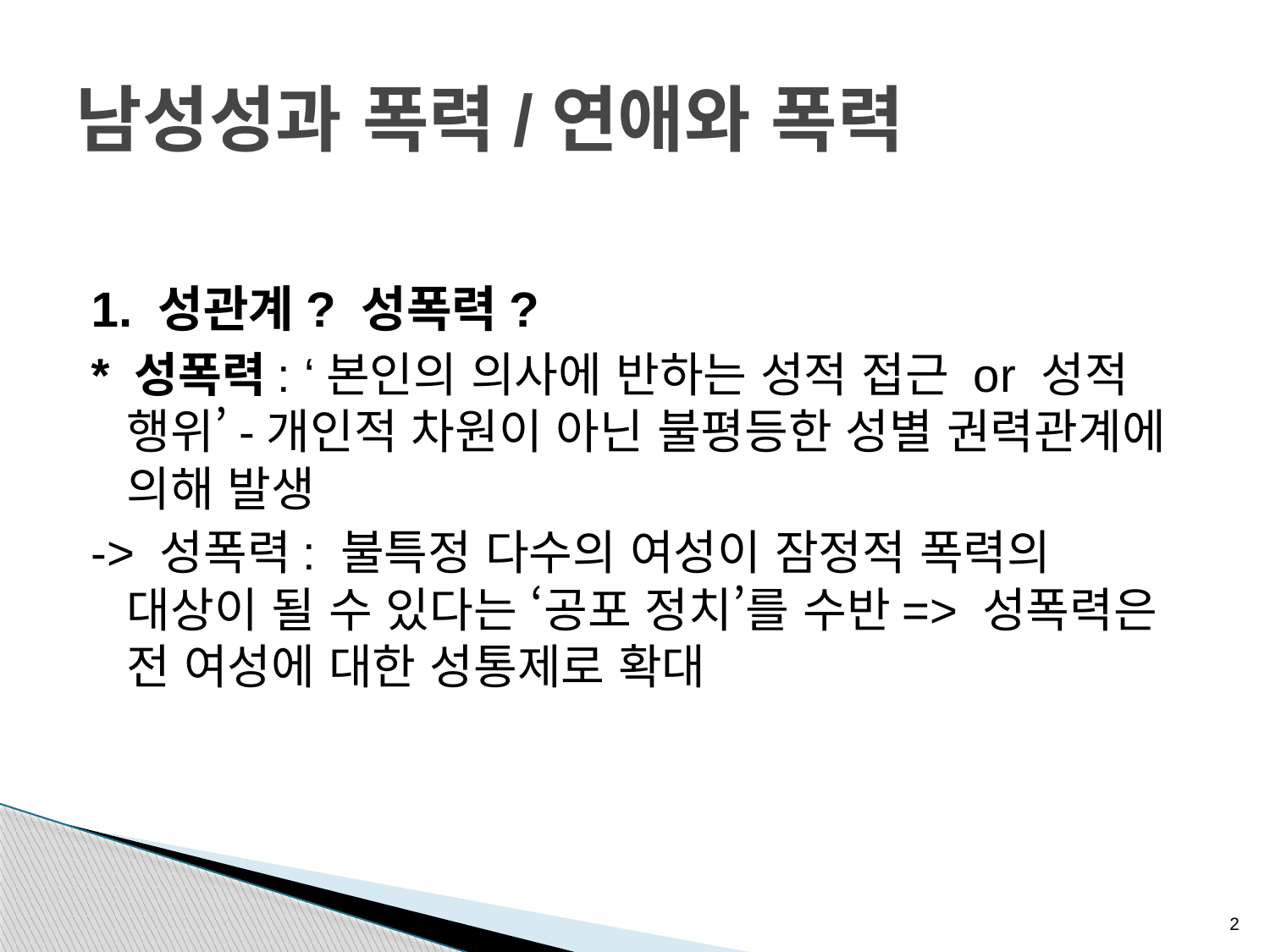

# 남성성과 폭력/연애와 폭력

1. 성관계? 성폭력?
* 성폭력: ‘본인의 의사에 반하는 성적 접근 or 성적 행위’-개인적 차원이 아닌 불평등한 성별 권력관계에 의해 발생
-> 성폭력: 불특정 다수의 여성이 잠정적 폭력의 대상이 될 수 있다는 ‘공포 정치’를 수반=> 성폭력은 전 여성에 대한 성통제로 확대

2